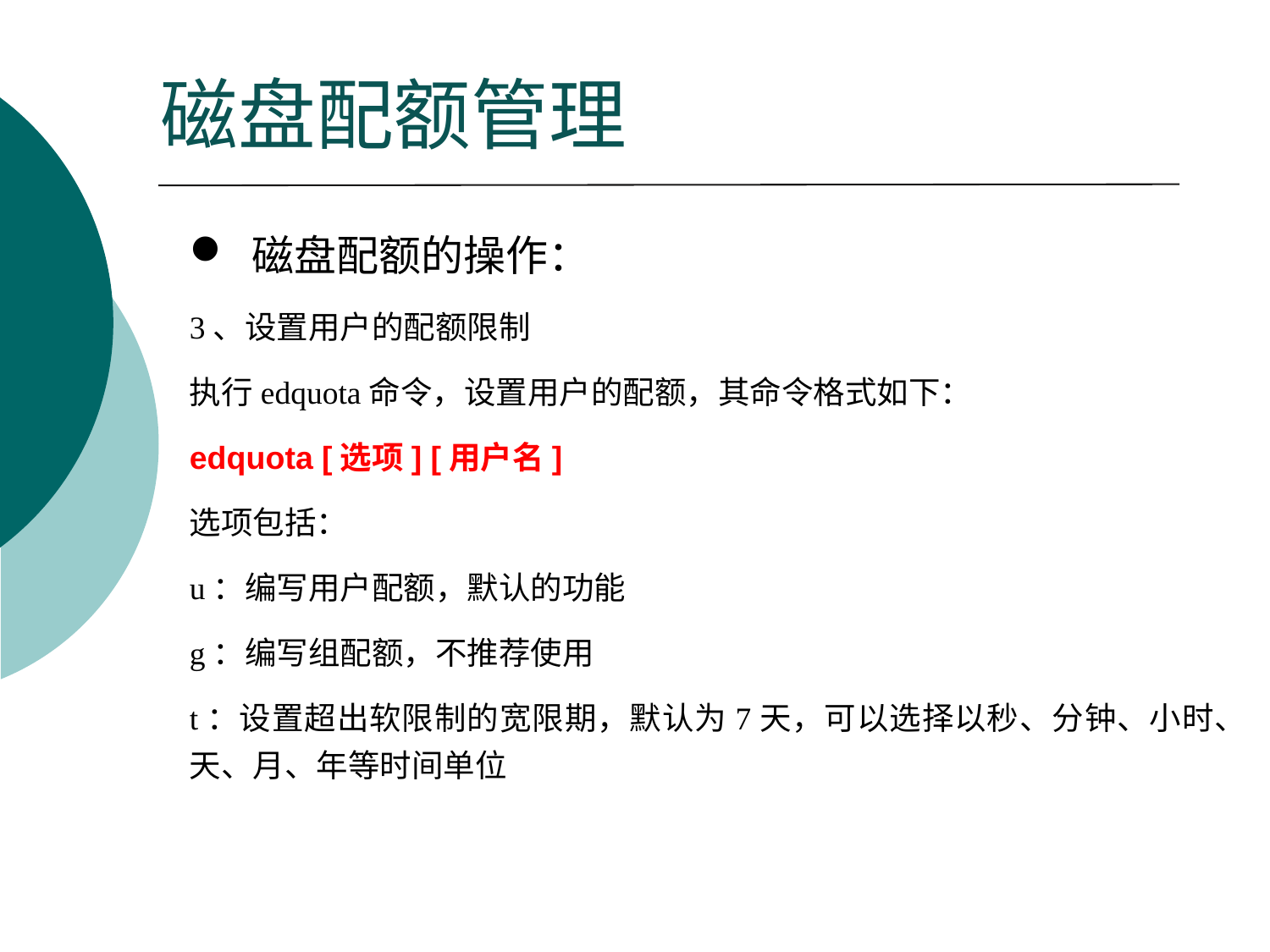

# 磁盘配额管理
 磁盘配额的操作：
3、设置用户的配额限制
执行edquota命令，设置用户的配额，其命令格式如下：
edquota [选项] [用户名]
选项包括：
u：编写用户配额，默认的功能
g：编写组配额，不推荐使用
t：设置超出软限制的宽限期，默认为7天，可以选择以秒、分钟、小时、天、月、年等时间单位